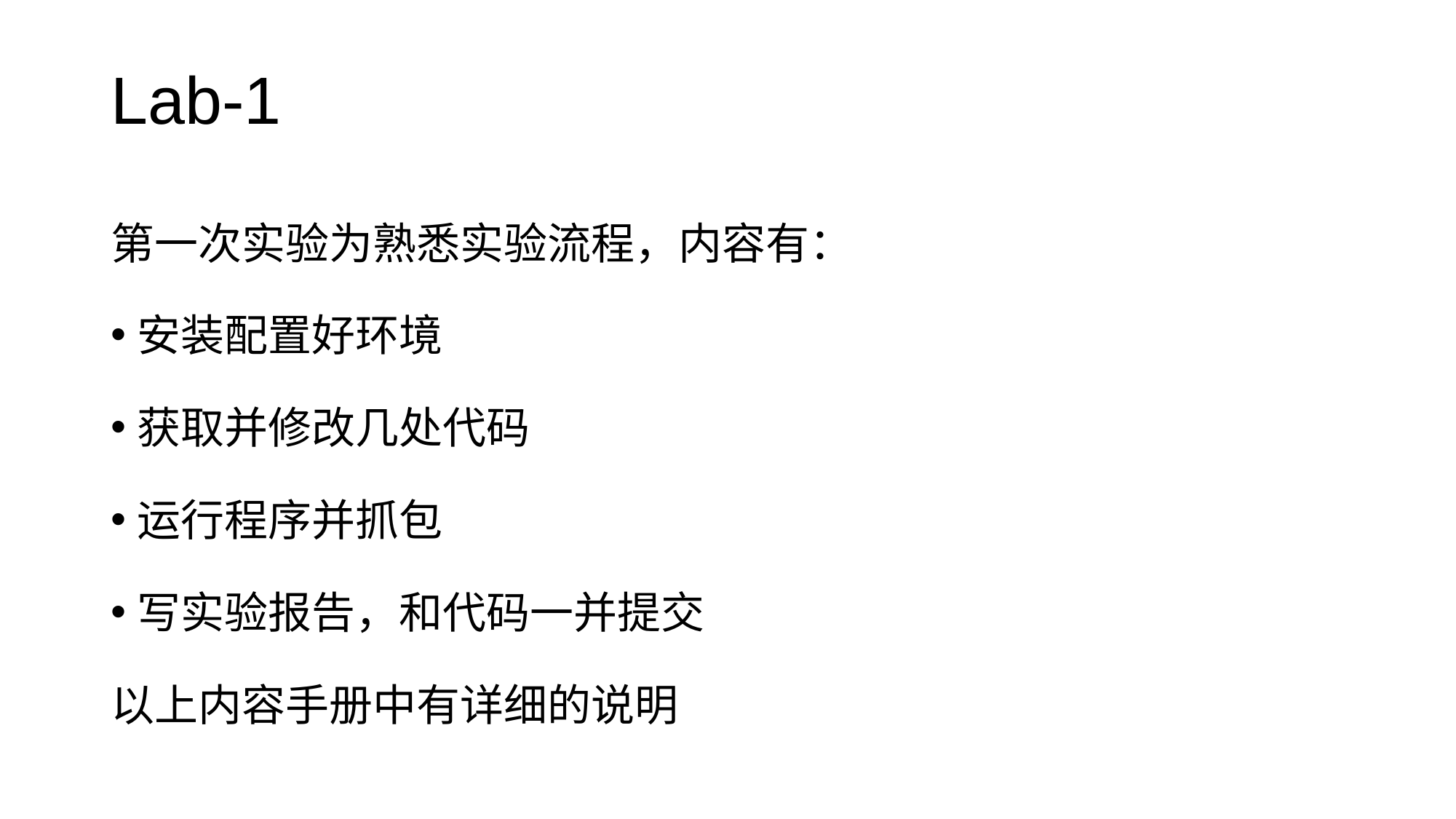

# Lab-1
第一次实验为熟悉实验流程，内容有：
安装配置好环境
获取并修改几处代码
运行程序并抓包
写实验报告，和代码一并提交
以上内容手册中有详细的说明